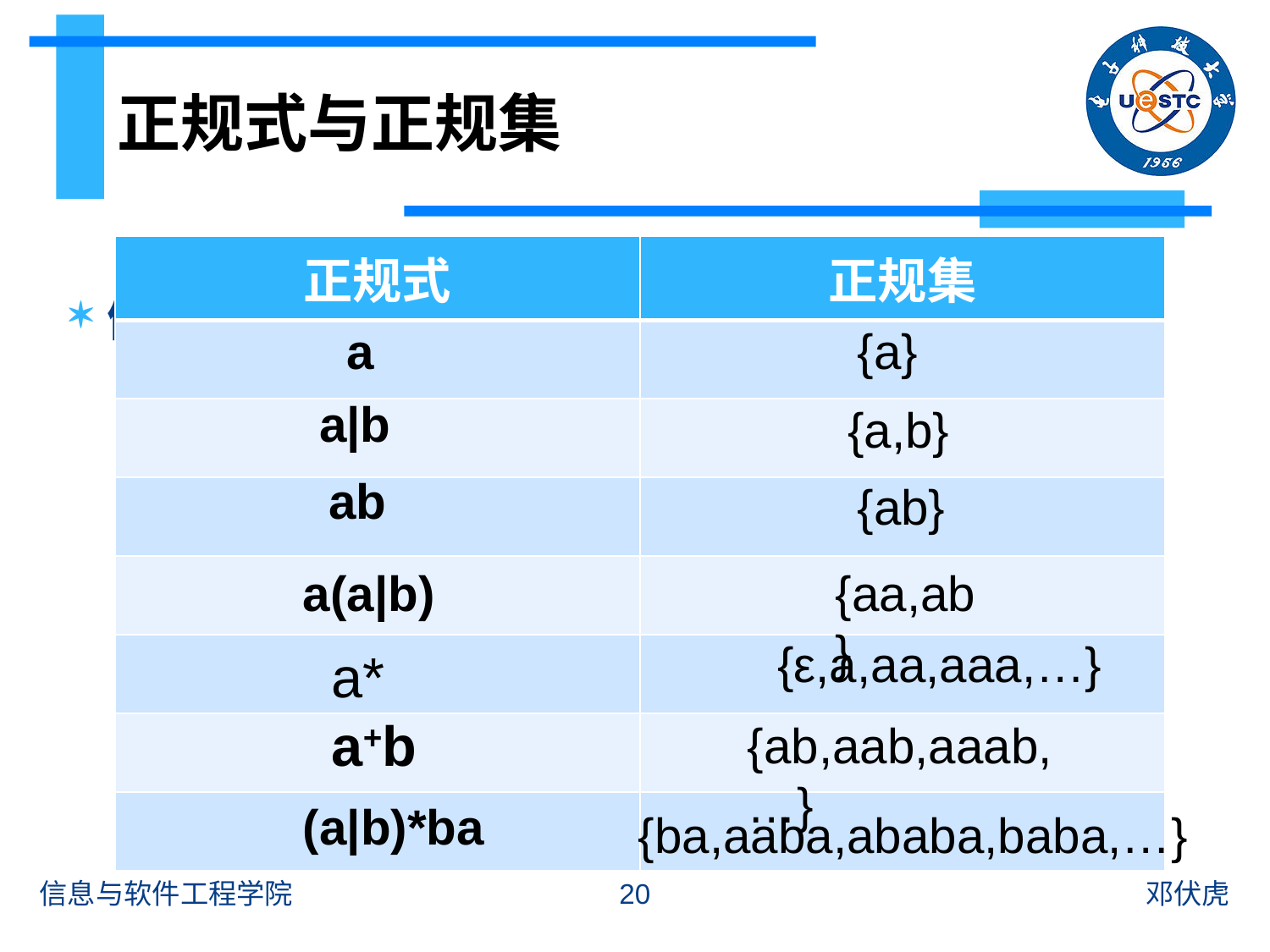

# 正规式与正规集
| 正规式 | 正规集 |
| --- | --- |
|  |  |
|  |  |
|  |  |
|  |  |
|  |  |
|  |  |
|  |  |
假设，Σ={a, b}。
a
{a}
a|b
{a,b}
ab
{ab}
a(a|b)
{aa,ab}
{ε,a,aa,aaa,…}
a*
a+b
{ab,aab,aaab,…}
(a|b)*ba
{ba,aaba,ababa,baba,…}
20
信息与软件工程学院
邓伏虎